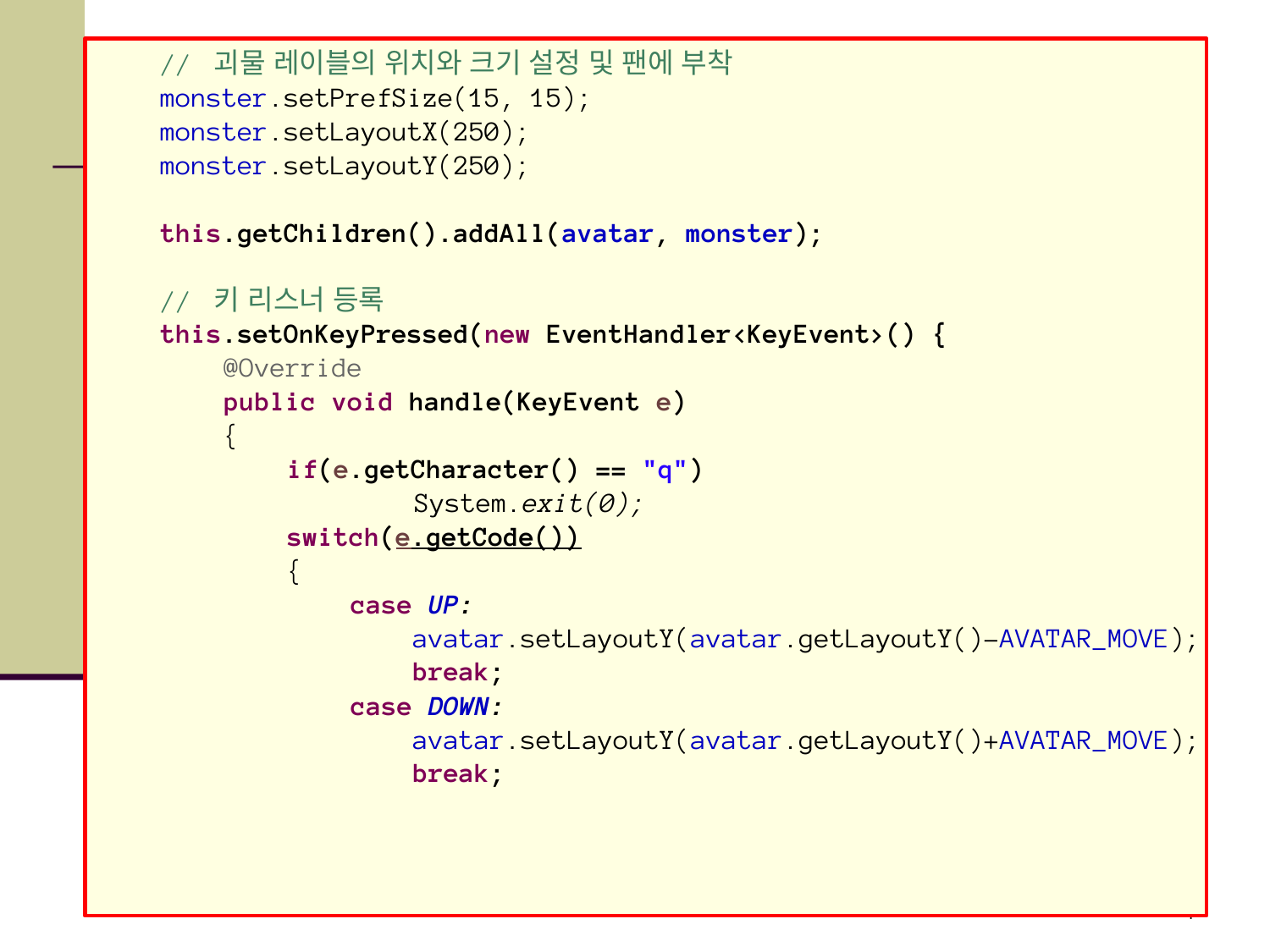

// 괴물 레이블의 위치와 크기 설정 및 팬에 부착
monster.setPrefSize(15, 15);
monster.setLayoutX(250);
monster.setLayoutY(250);

this.getChildren().addAll(avatar, monster);

// 키 리스너 등록
this.setOnKeyPressed(new EventHandler<KeyEvent>() {
@Override
public void handle(KeyEvent e)
{
if(e.getCharacter() == "q")
	System.exit(0);
switch(e.getCode())
{
case UP:
    avatar.setLayoutY(avatar.getLayoutY()-AVATAR_MOVE);
    break;
case DOWN:
    avatar.setLayoutY(avatar.getLayoutY()+AVATAR_MOVE);
    break;
#

4